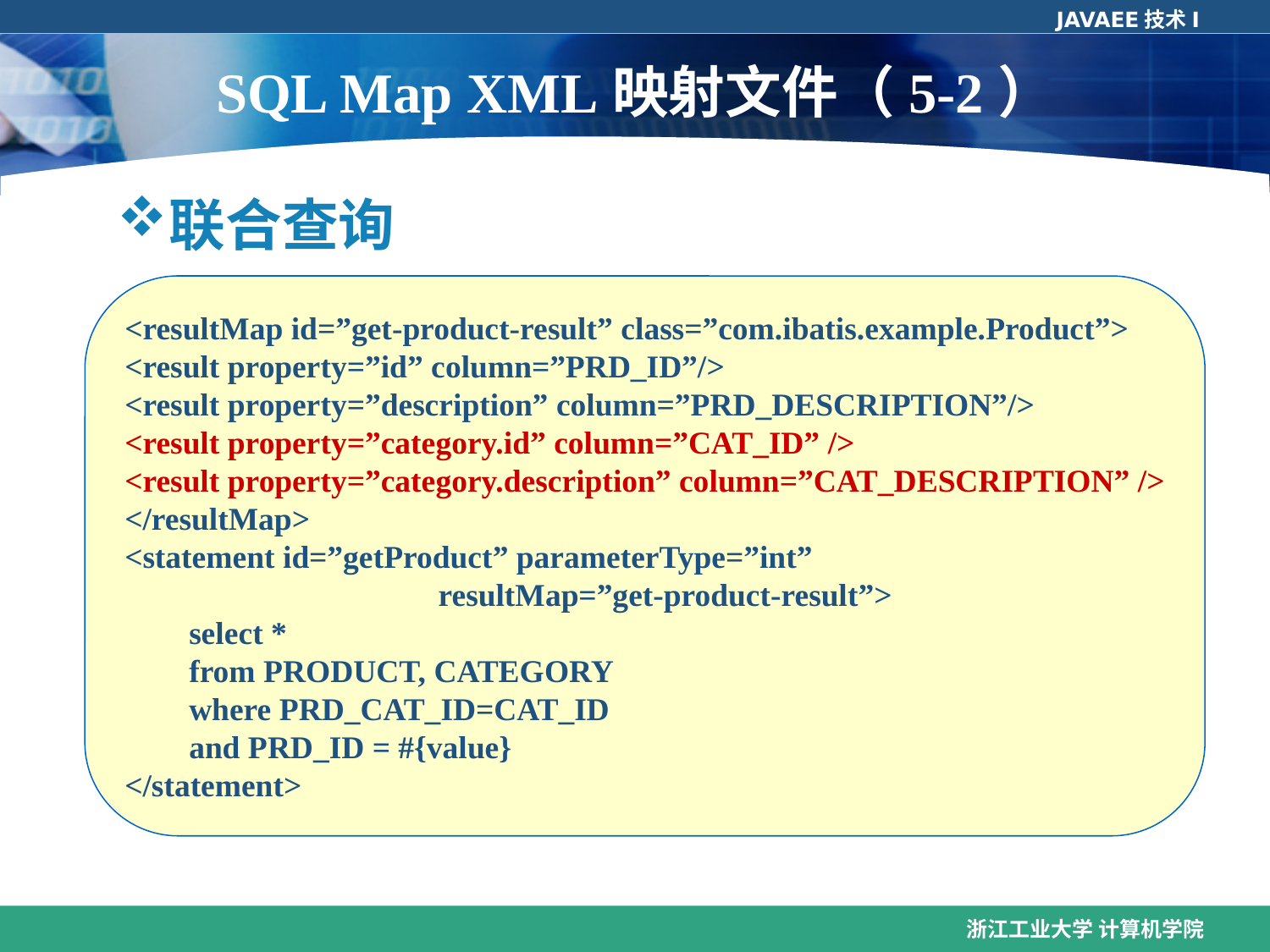

# SQL Map XML映射文件（5-2）
联合查询
<resultMap id=”get-product-result” class=”com.ibatis.example.Product”>
<result property=”id” column=”PRD_ID”/>
<result property=”description” column=”PRD_DESCRIPTION”/>
<result property=”category.id” column=”CAT_ID” />
<result property=”category.description” column=”CAT_DESCRIPTION” />
</resultMap>
<statement id=”getProduct” parameterType=”int”
                                       resultMap=”get-product-result”>
        select *
        from PRODUCT, CATEGORY
        where PRD_CAT_ID=CAT_ID
        and PRD_ID = #{value}
</statement>